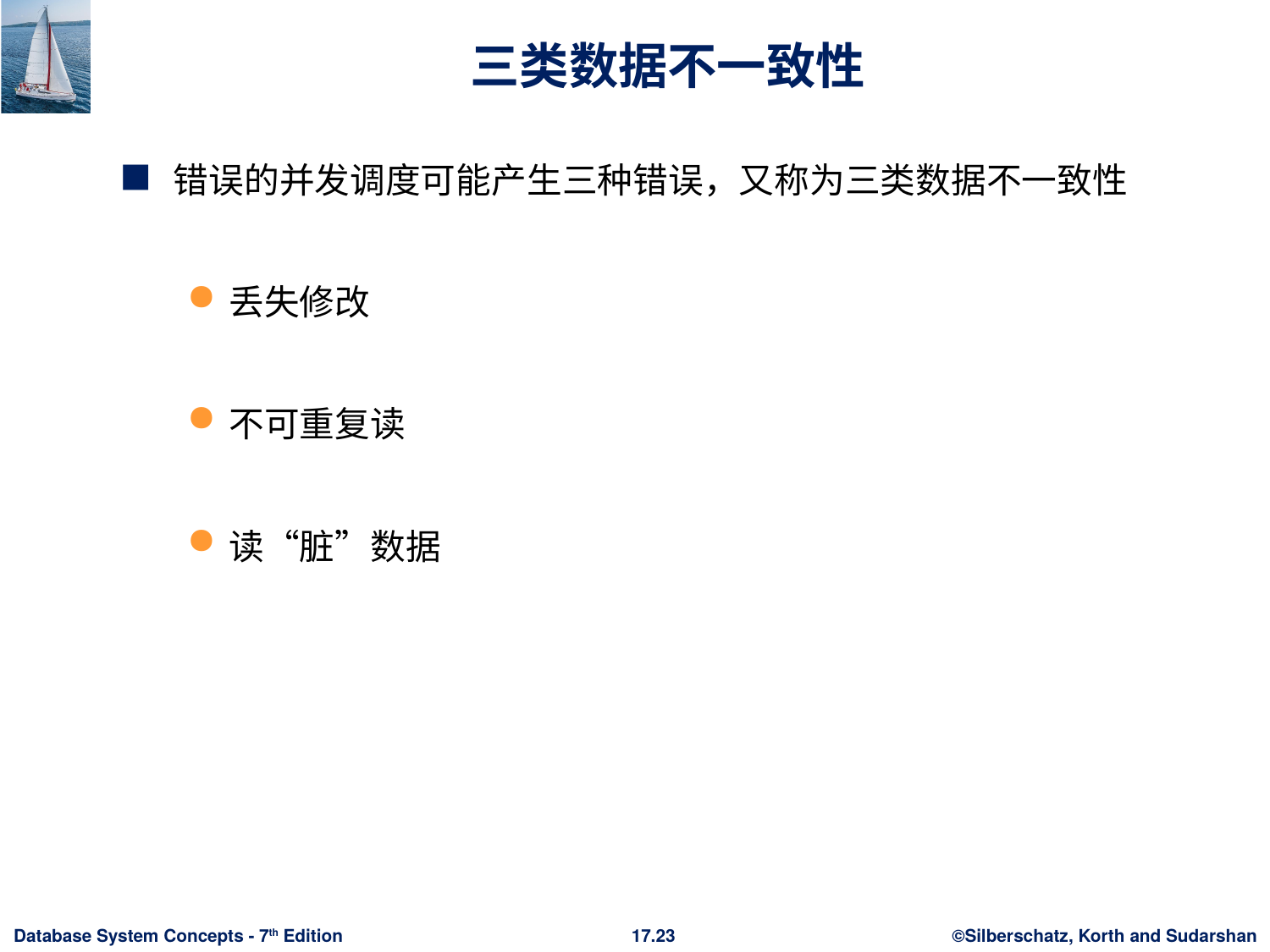

# 三类数据不一致性
错误的并发调度可能产生三种错误，又称为三类数据不一致性

丢失修改

不可重复读

读“脏”数据